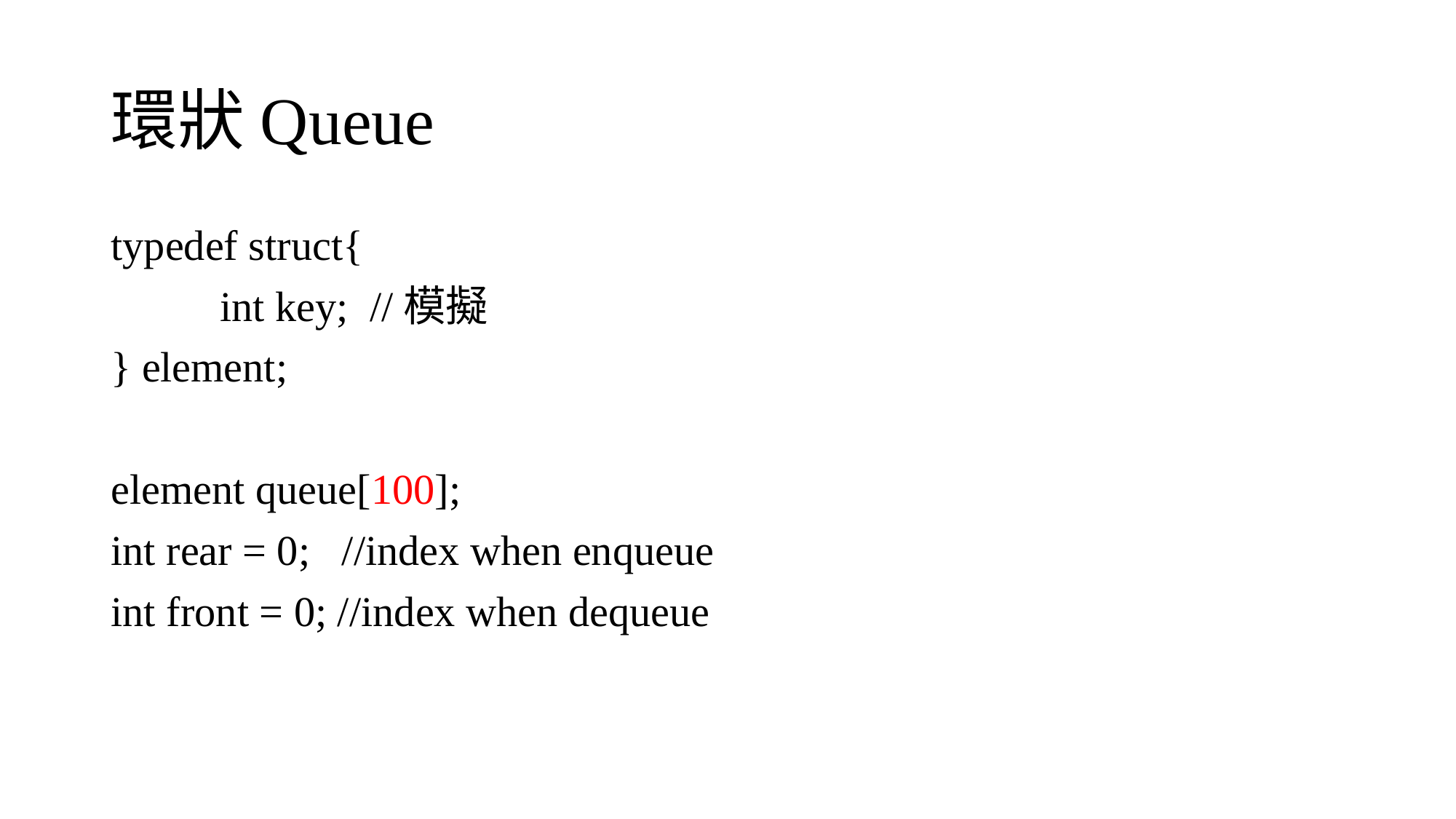

# 環狀Queue
typedef struct{
	int key;  //模擬
} element;

element queue[100];
int rear = 0;   //index when enqueue
int front = 0; //index when dequeue